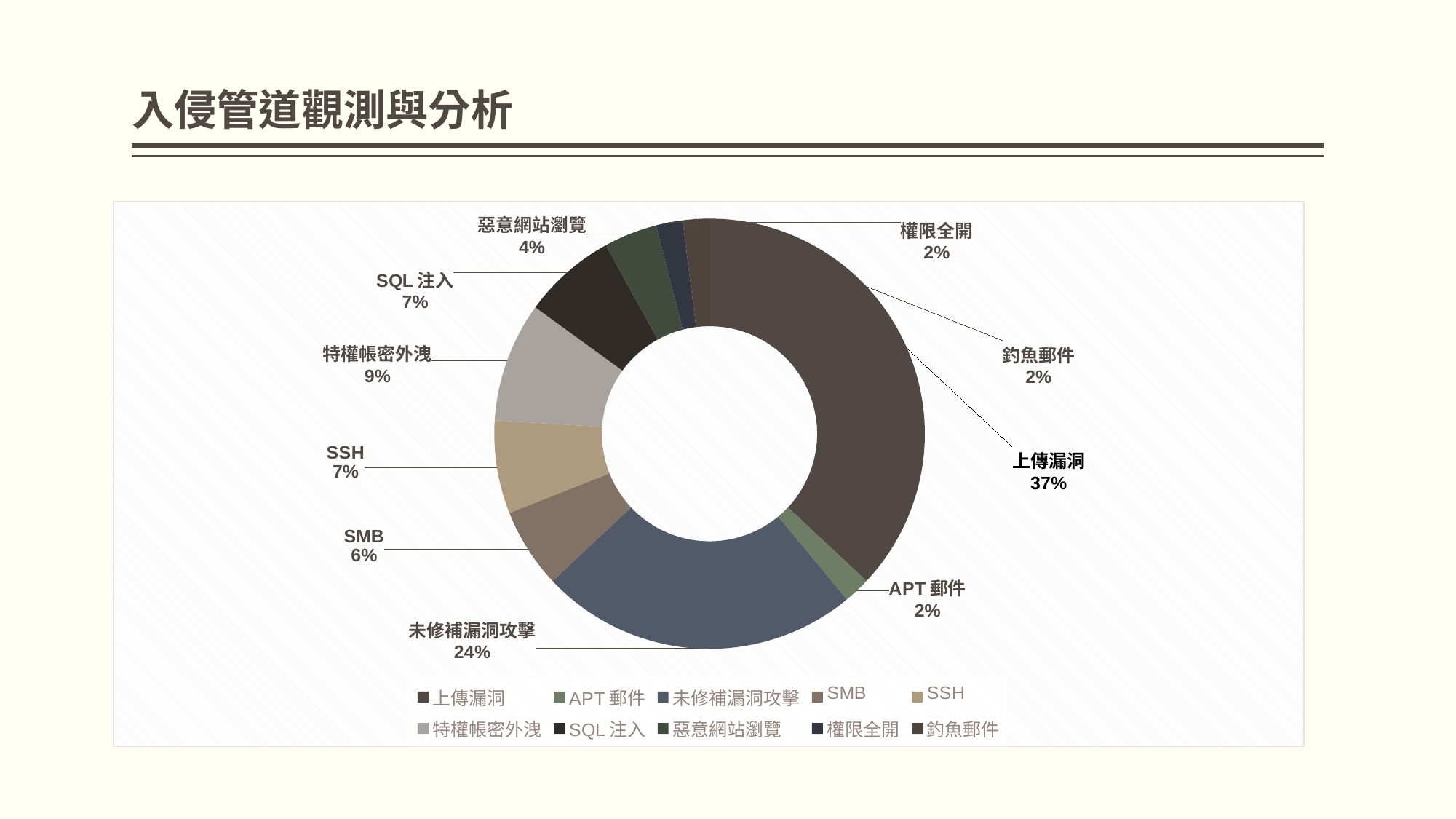

# 入侵管道觀測與分析

### Chart

| Category | 銷售 |
|---|---|
| 上傳漏洞 | 0.37 |
| APT郵件 | 0.02 |
| 未修補漏洞攻擊 | 0.24 |
| SMB | 0.06 |
| SSH | 0.07 |
| 特權帳密外洩 | 0.09 |
| SQL注入 | 0.07 |
| 惡意網站瀏覽 | 0.04 |
| 權限全開 | 0.02 |
| 釣魚郵件 | 0.02 |